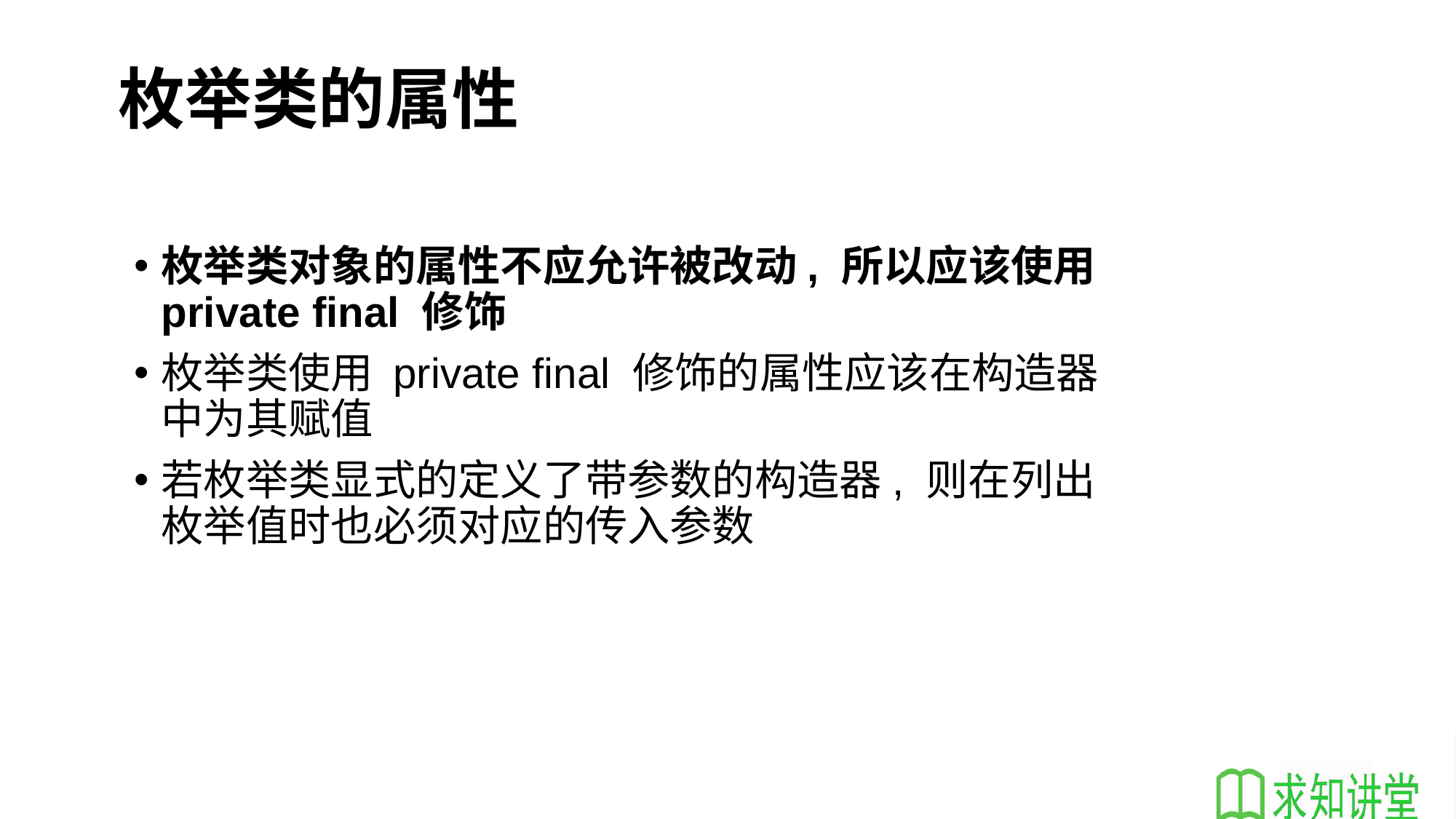

# 枚举类的属性
枚举类对象的属性不应允许被改动, 所以应该使用 private final 修饰
枚举类使用 private final 修饰的属性应该在构造器中为其赋值
若枚举类显式的定义了带参数的构造器, 则在列出枚举值时也必须对应的传入参数